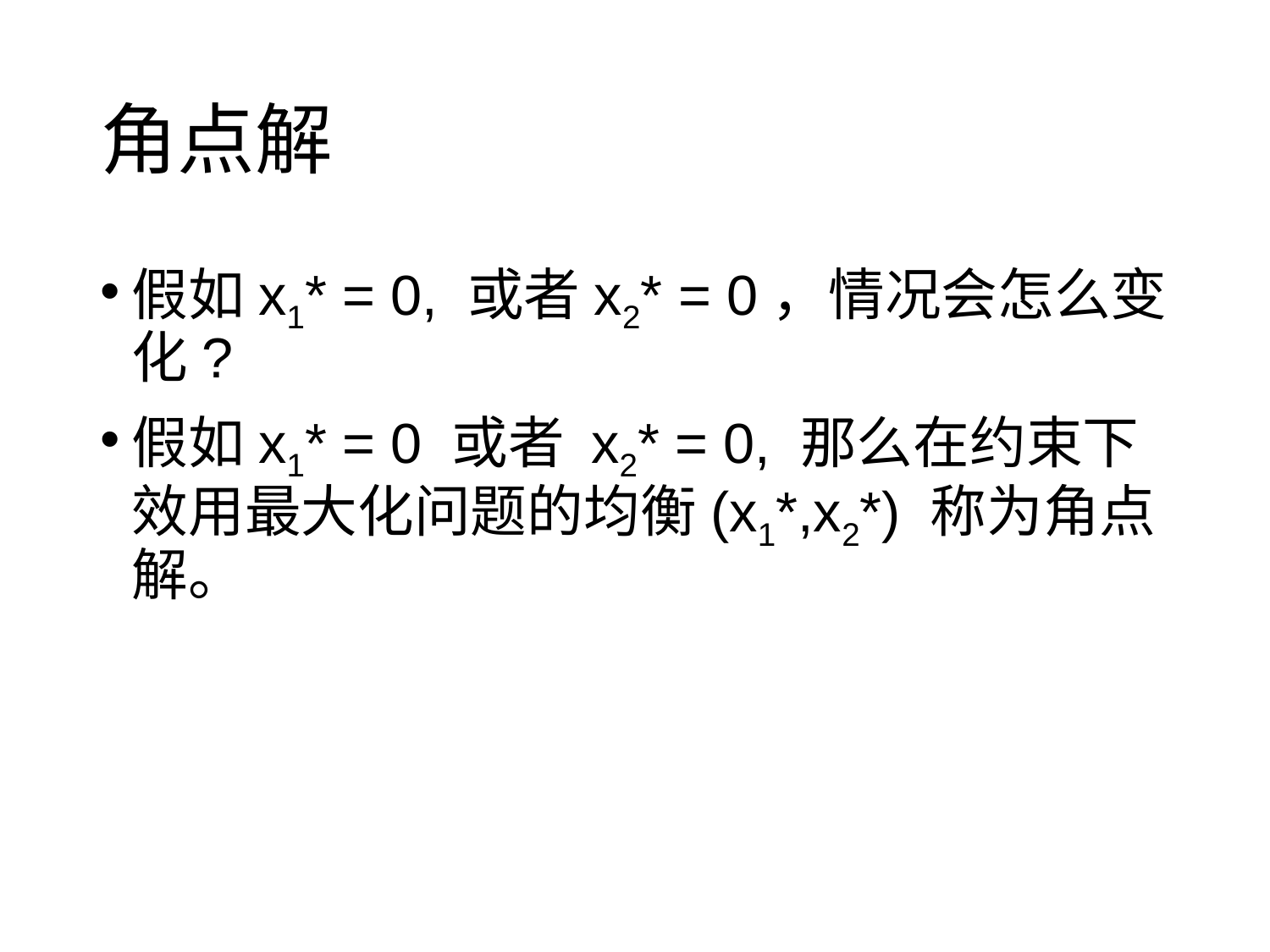

# 角点解
假如x1* = 0, 或者x2* = 0，情况会怎么变化?
假如x1* = 0 或者 x2* = 0, 那么在约束下效用最大化问题的均衡(x1*,x2*) 称为角点解。